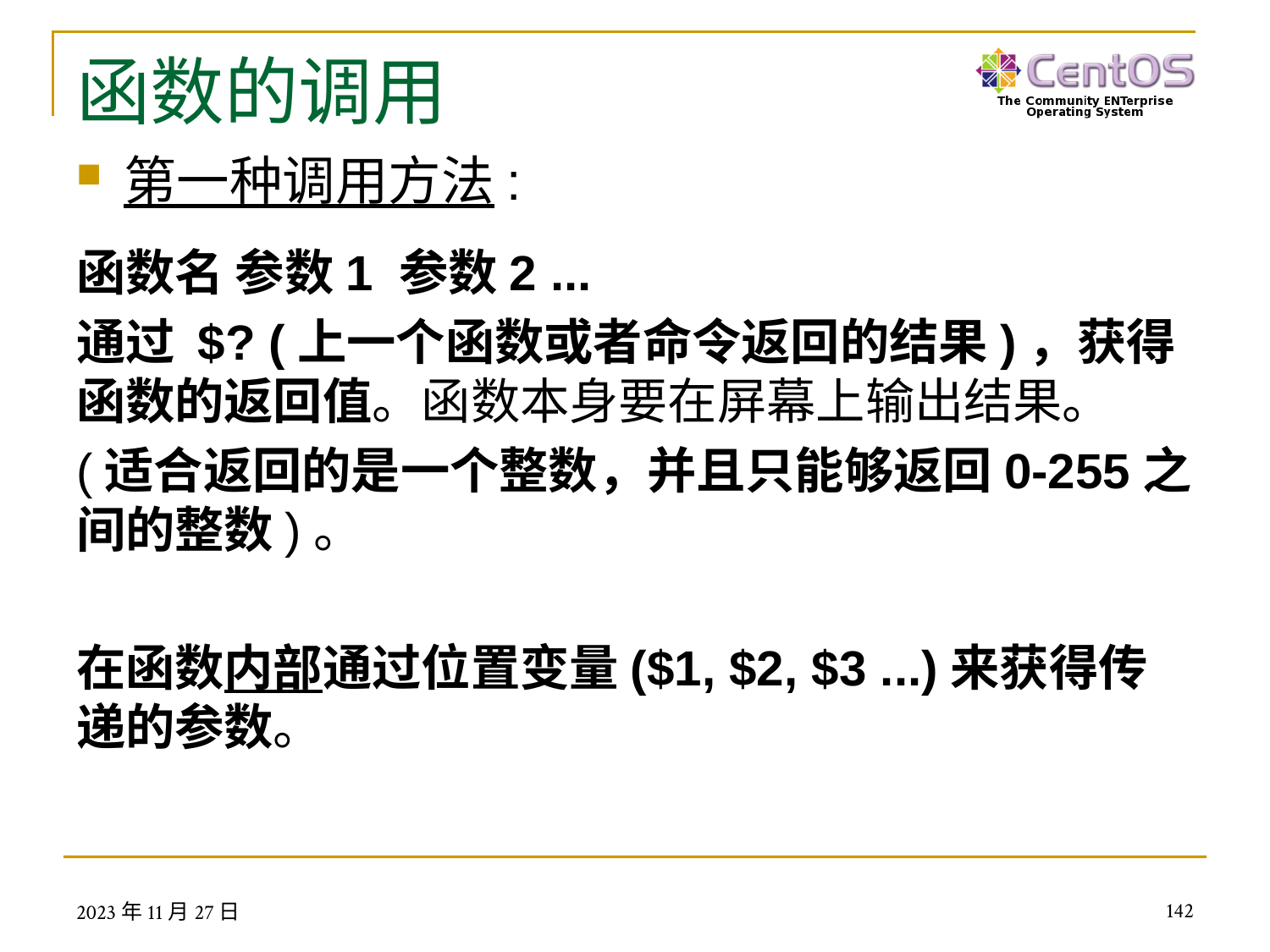

# 函数的调用
第一种调用方法:
函数名 参数1 参数2 ...
通过 $? (上一个函数或者命令返回的结果)，获得函数的返回值。函数本身要在屏幕上输出结果。
(适合返回的是一个整数，并且只能够返回0-255之间的整数)。

在函数内部通过位置变量($1, $2, $3 ...)来获得传递的参数。
2023年11月27日
142